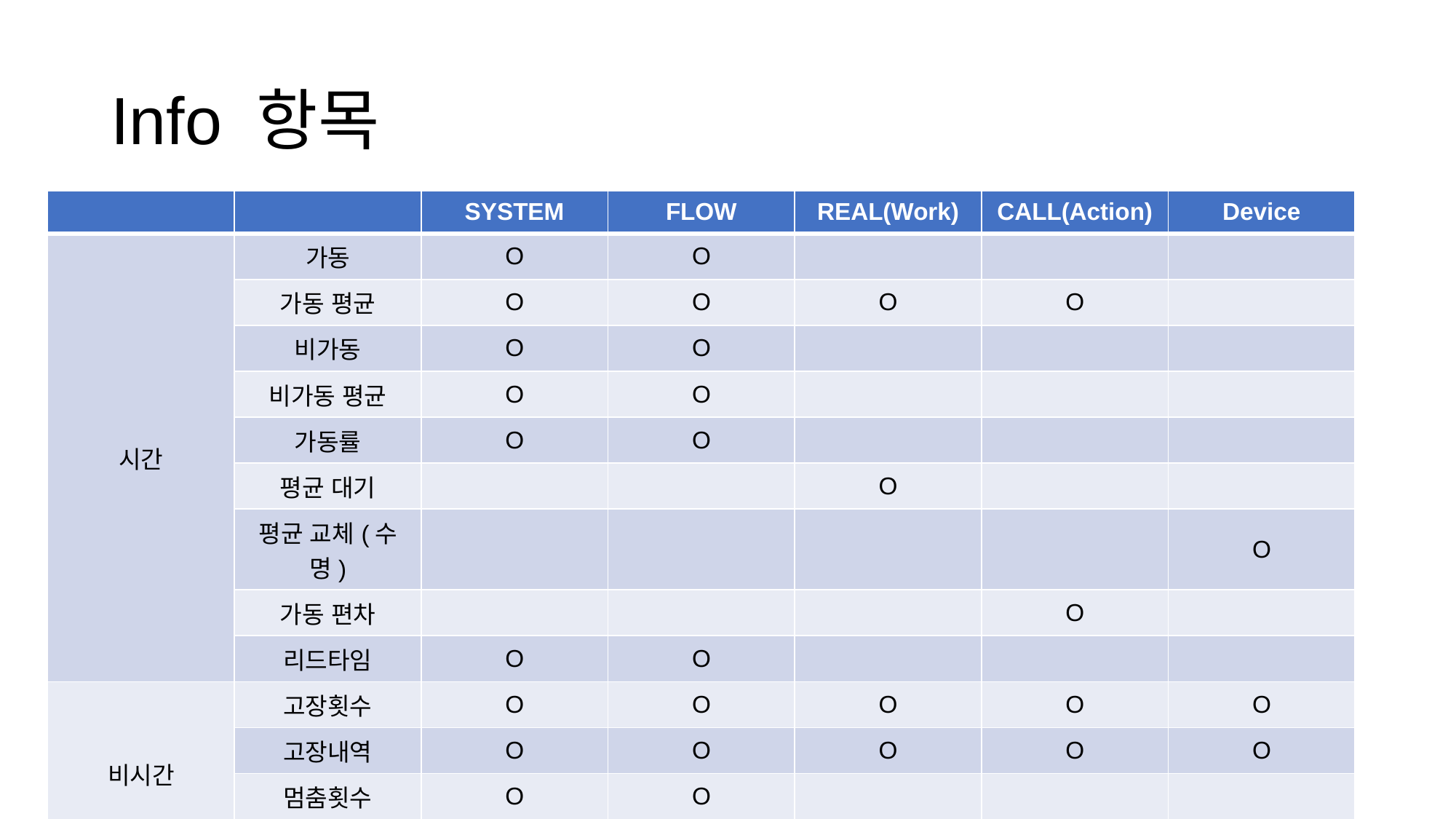

# Info 항목
|  |  | SYSTEM | FLOW | REAL(Work) | CALL(Action) | Device |
| --- | --- | --- | --- | --- | --- | --- |
| 시간 | 가동 | O | O |  |  |  |
|  | 가동 평균 | O | O | O | O |  |
|  | 비가동 | O | O |  |  |  |
|  | 비가동 평균 | O | O |  |  |  |
|  | 가동률 | O | O |  |  |  |
|  | 평균 대기 |  |  | O |  |  |
|  | 평균 교체(수명) |  |  |  |  | O |
|  | 가동 편차 |  |  |  | O |  |
|  | 리드타임 | O | O |  |  |  |
| 비시간 | 고장횟수 | O | O | O | O | O |
|  | 고장내역 | O | O | O | O | O |
|  | 멈춤횟수 | O | O |  |  |  |
|  | 동작횟수 |  |  | O | O | O |